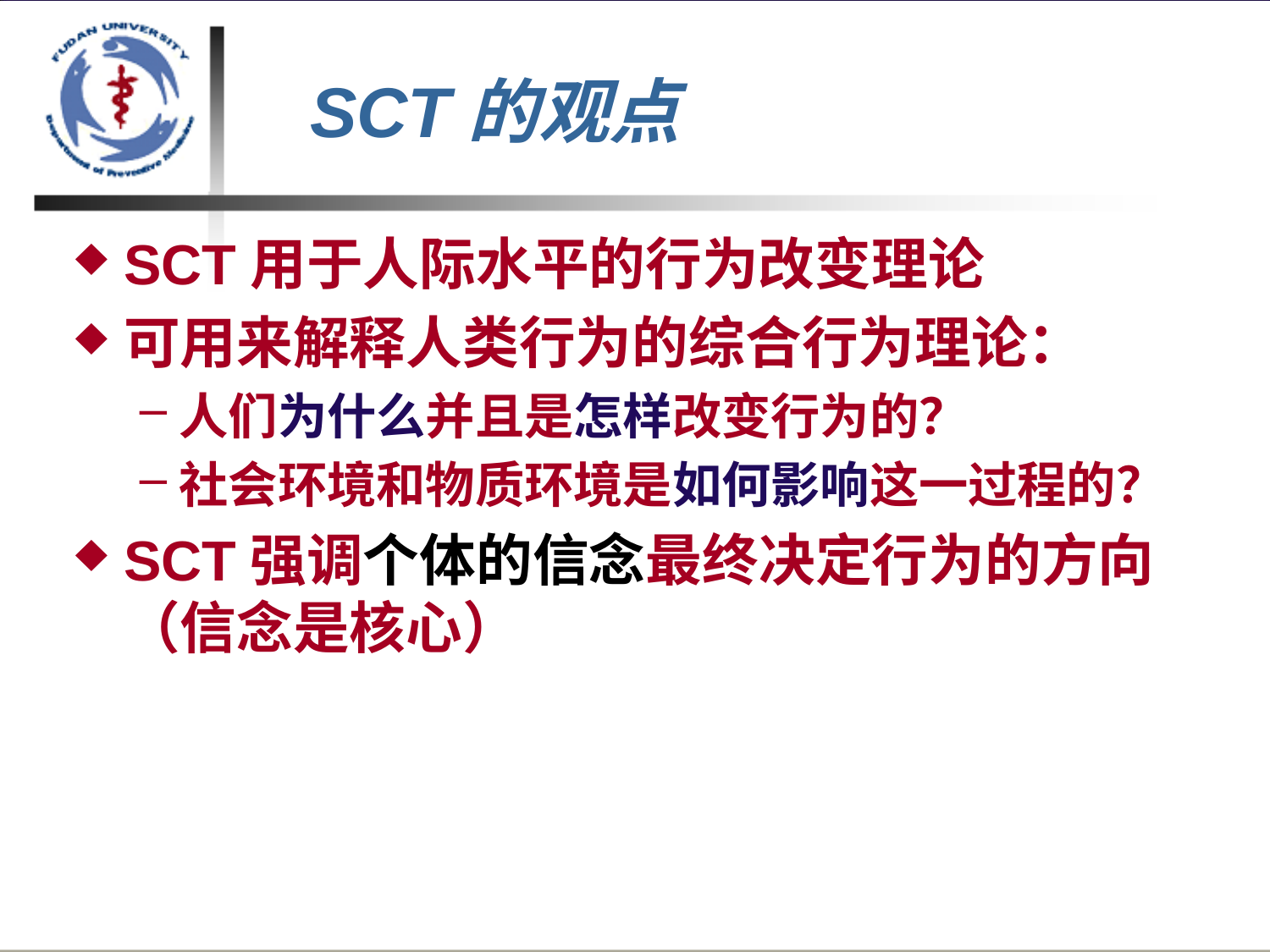

# SCT的观点
SCT用于人际水平的行为改变理论
可用来解释人类行为的综合行为理论：
人们为什么并且是怎样改变行为的？
社会环境和物质环境是如何影响这一过程的？
SCT强调个体的信念最终决定行为的方向（信念是核心）